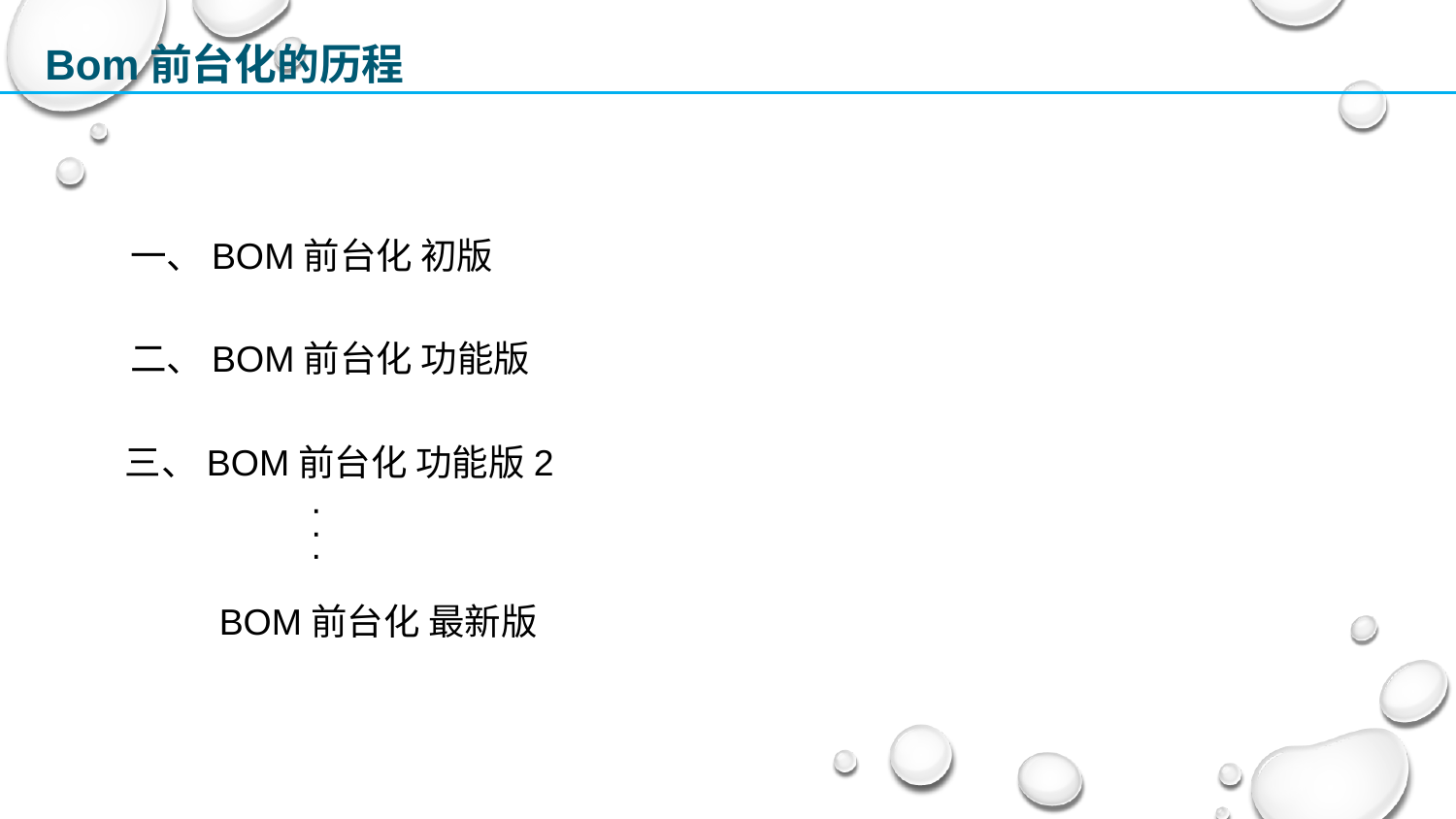

Bom前台化的历程
一、BOM前台化 初版
二、BOM前台化 功能版
三、BOM前台化 功能版2
·
·
·
BOM前台化 最新版